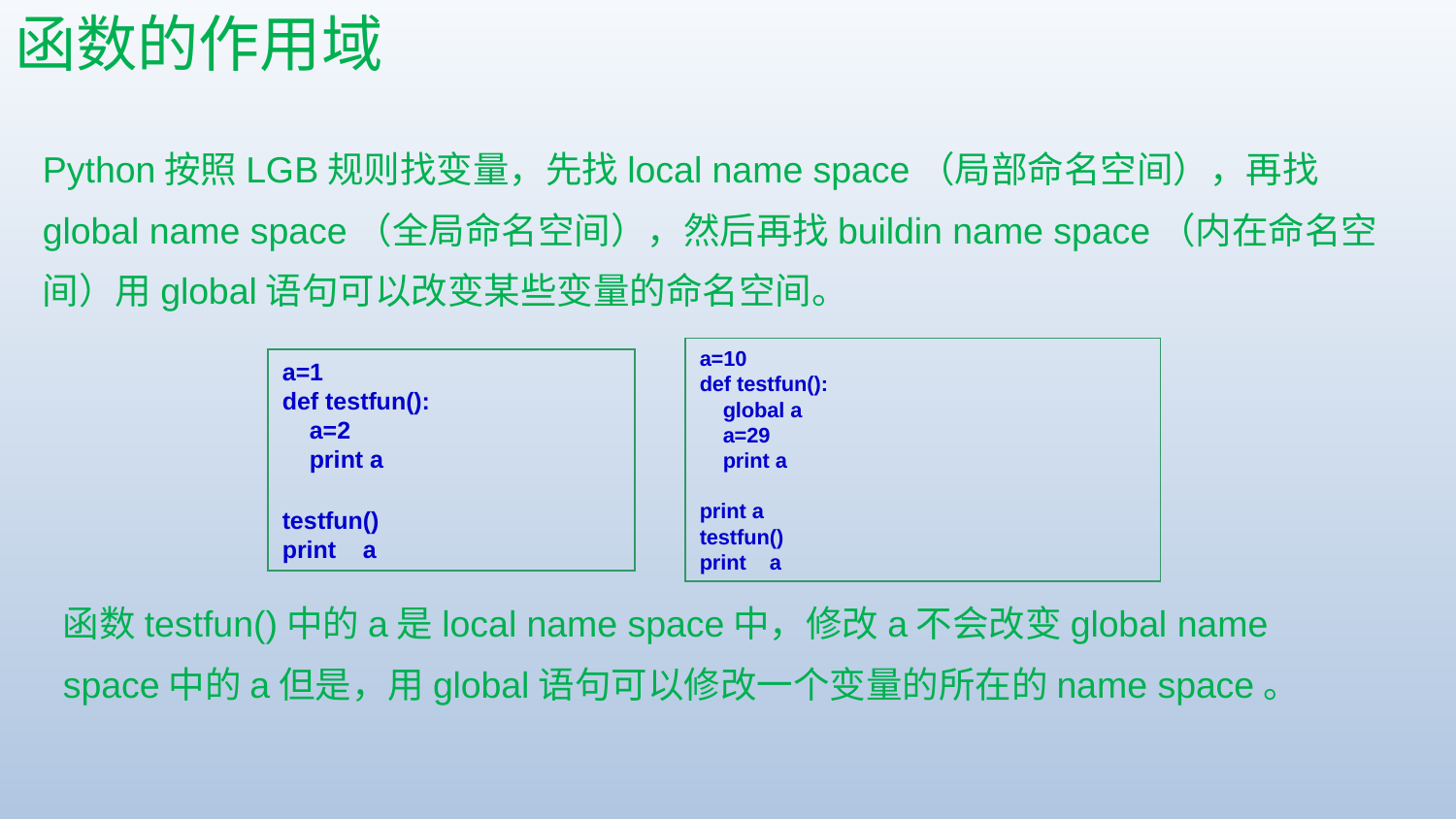

# 函数的作用域
Python按照LGB规则找变量，先找local name space（局部命名空间），再找global name space（全局命名空间），然后再找buildin name space（内在命名空间）用global语句可以改变某些变量的命名空间。

a=10
def testfun():
    global a
    a=29
    print a

print a
testfun()
print    a
a=1
def testfun():
    a=2
    print a

testfun()
print    a
函数testfun()中的a是local name space中，修改a不会改变global name space中的a但是，用global语句可以修改一个变量的所在的name space。